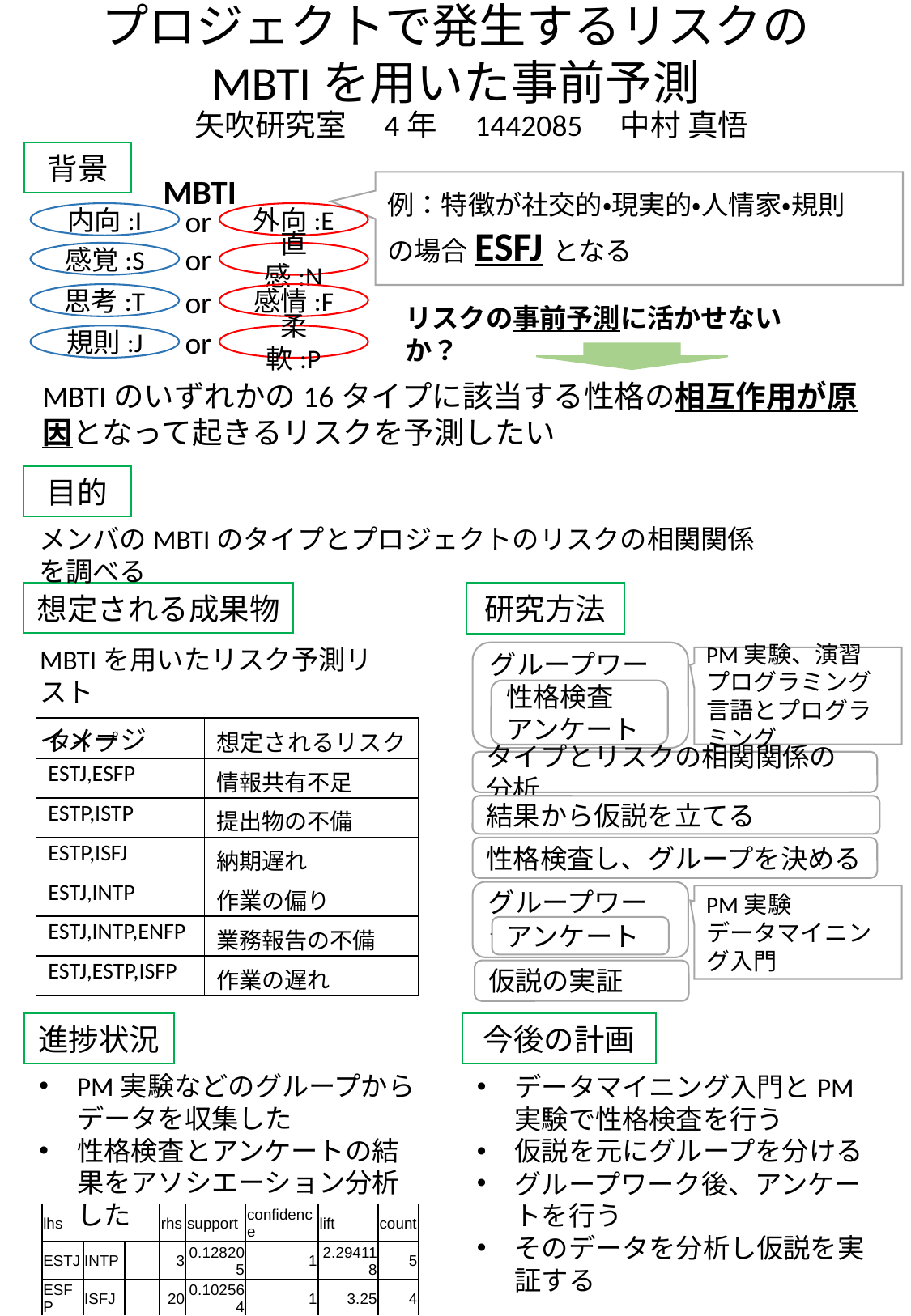

プロジェクトで発生するリスクの
MBTIを用いた事前予測
　矢吹研究室　4年　1442085　中村 真悟
背景
MBTI
or
内向:I
外向:E
or
感覚:S
直感:N
or
思考:T
感情:F
or
規則:J
柔軟:P
例：特徴が社交的・現実的・人情家・規則
の場合ESFJとなる
リスクの事前予測に活かせないか？

MBTIのいずれかの16タイプに該当する性格の相互作用が原因となって起きるリスクを予測したい
目的
メンバのMBTIのタイプとプロジェクトのリスクの相関関係を調べる
想定される成果物
研究方法
MBTIを用いたリスク予測リスト
イメージ
グループワーク

PM実験、演習
プログラミング言語とプログラミング
性格検査
アンケート
| タイプ | 想定されるリスク |
| --- | --- |
| ESTJ,ESFP | 情報共有不足 |
| ESTP,ISTP | 提出物の不備 |
| ESTP,ISFJ | 納期遅れ |
| ESTJ,INTP | 作業の偏り |
| ESTJ,INTP,ENFP | 業務報告の不備 |
| ESTJ,ESTP,ISFP | 作業の遅れ |
タイプとリスクの相関関係の分析
結果から仮説を立てる
性格検査し、グループを決める
グループワーク

PM実験
データマイニング入門
アンケート
仮説の実証
進捗状況
今後の計画
PM実験などのグループからデータを収集した
性格検査とアンケートの結果をアソシエーション分析した
データマイニング入門とPM実験で性格検査を行う
仮説を元にグループを分ける
グループワーク後、アンケートを行う
そのデータを分析し仮説を実証する
| lhs |  |  | rhs | support | confidence | lift | count |
| --- | --- | --- | --- | --- | --- | --- | --- |
| ESTJ | INTP |  | 3 | 0.128205 | 1 | 2.294118 | 5 |
| ESFP | ISFJ |  | 20 | 0.102564 | 1 | 3.25 | 4 |
| ESFP | ISFJ |  | 17 | 0.102564 | 1 | 2.6 | 4 |
| ESFJ | ESFP |  | 20 | 0.179487 | 1 | 3.25 | 7 |